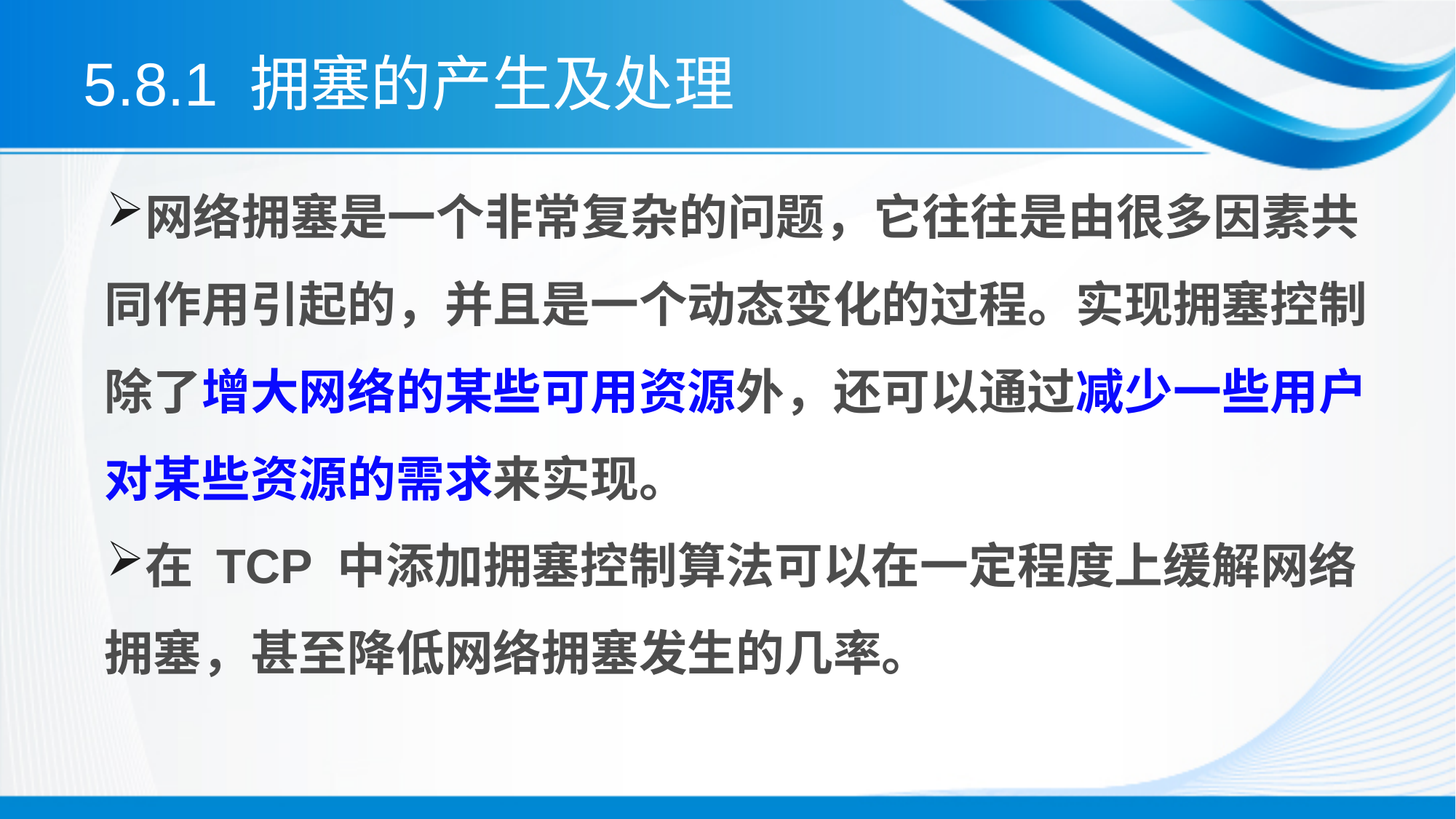

# 5.8.1 拥塞的产生及处理
网络拥塞是一个非常复杂的问题，它往往是由很多因素共同作用引起的，并且是一个动态变化的过程。实现拥塞控制除了增大网络的某些可用资源外，还可以通过减少一些用户对某些资源的需求来实现。
在 TCP 中添加拥塞控制算法可以在一定程度上缓解网络拥塞，甚至降低网络拥塞发生的几率。